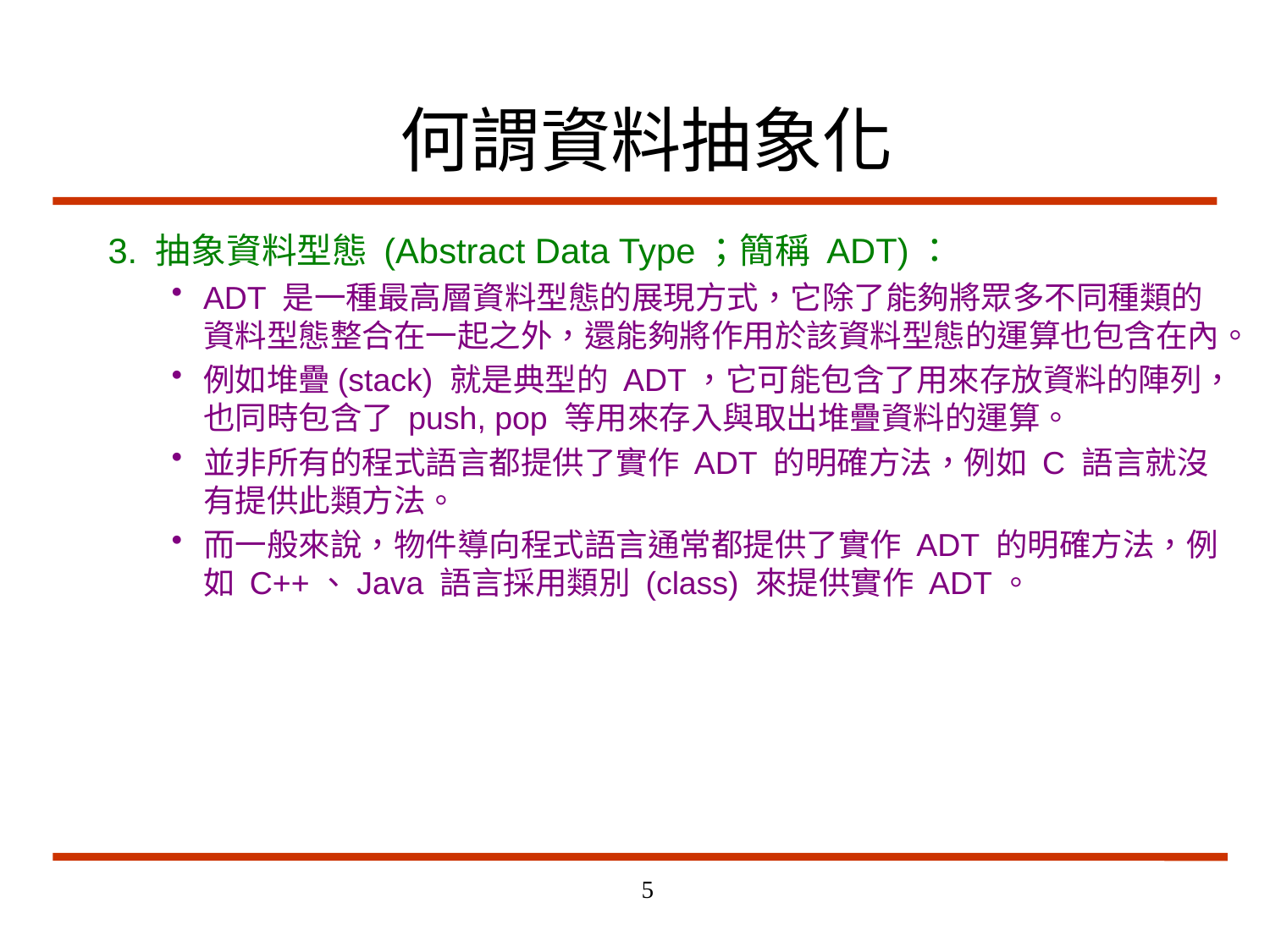

# 何謂資料抽象化
3. 抽象資料型態 (Abstract Data Type；簡稱 ADT)：
ADT 是一種最高層資料型態的展現方式，它除了能夠將眾多不同種類的資料型態整合在一起之外，還能夠將作用於該資料型態的運算也包含在內。
例如堆疊(stack) 就是典型的 ADT，它可能包含了用來存放資料的陣列，也同時包含了 push, pop 等用來存入與取出堆疊資料的運算。
並非所有的程式語言都提供了實作 ADT 的明確方法，例如 C 語言就沒有提供此類方法。
而一般來說，物件導向程式語言通常都提供了實作 ADT 的明確方法，例如 C++、Java 語言採用類別 (class) 來提供實作 ADT。
5